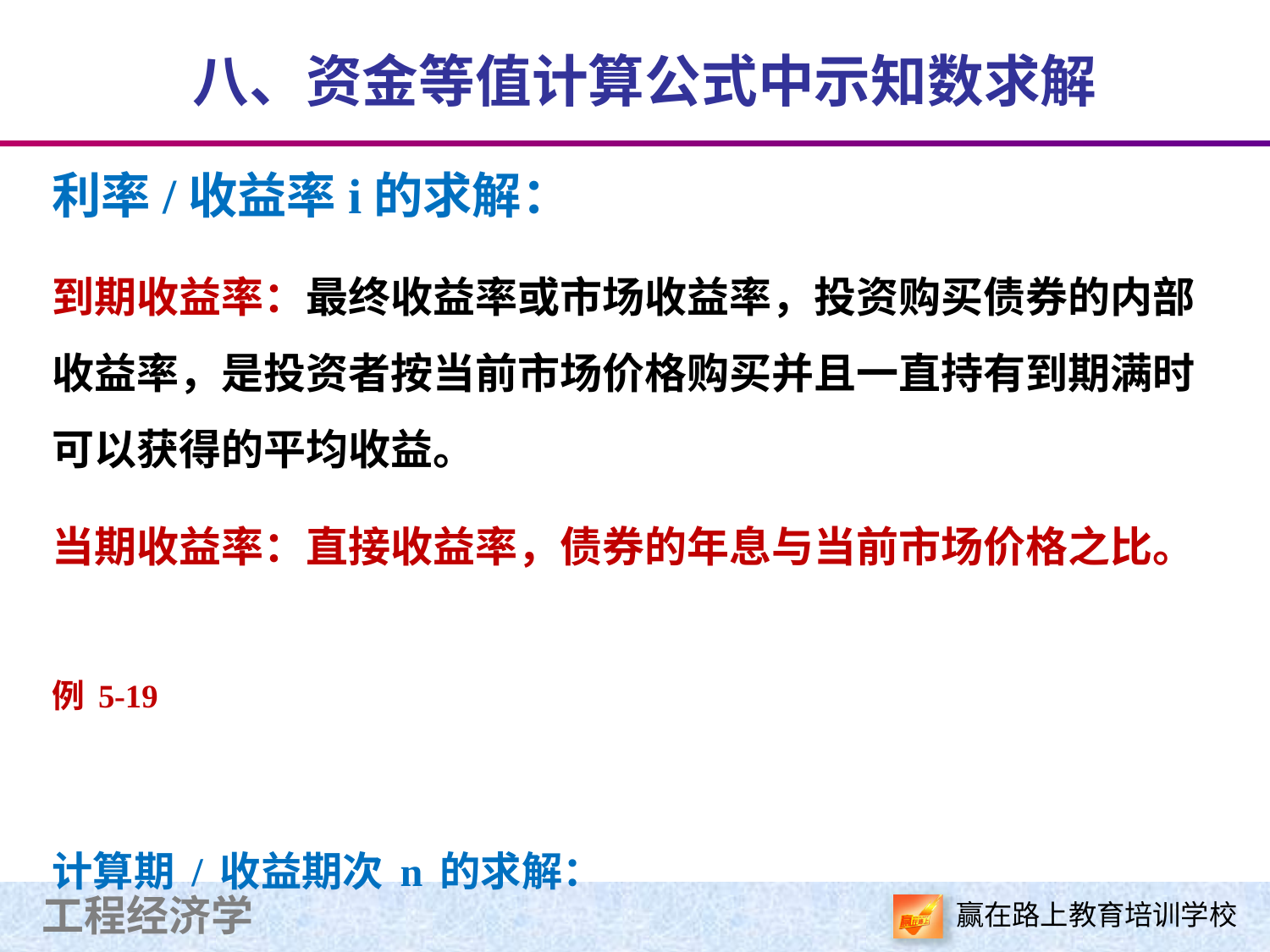

八、资金等值计算公式中示知数求解
利率/收益率i的求解：
到期收益率：最终收益率或市场收益率，投资购买债券的内部收益率，是投资者按当前市场价格购买并且一直持有到期满时可以获得的平均收益。
当期收益率：直接收益率，债券的年息与当前市场价格之比。
例5-19
计算期/收益期次n的求解：
例5-20